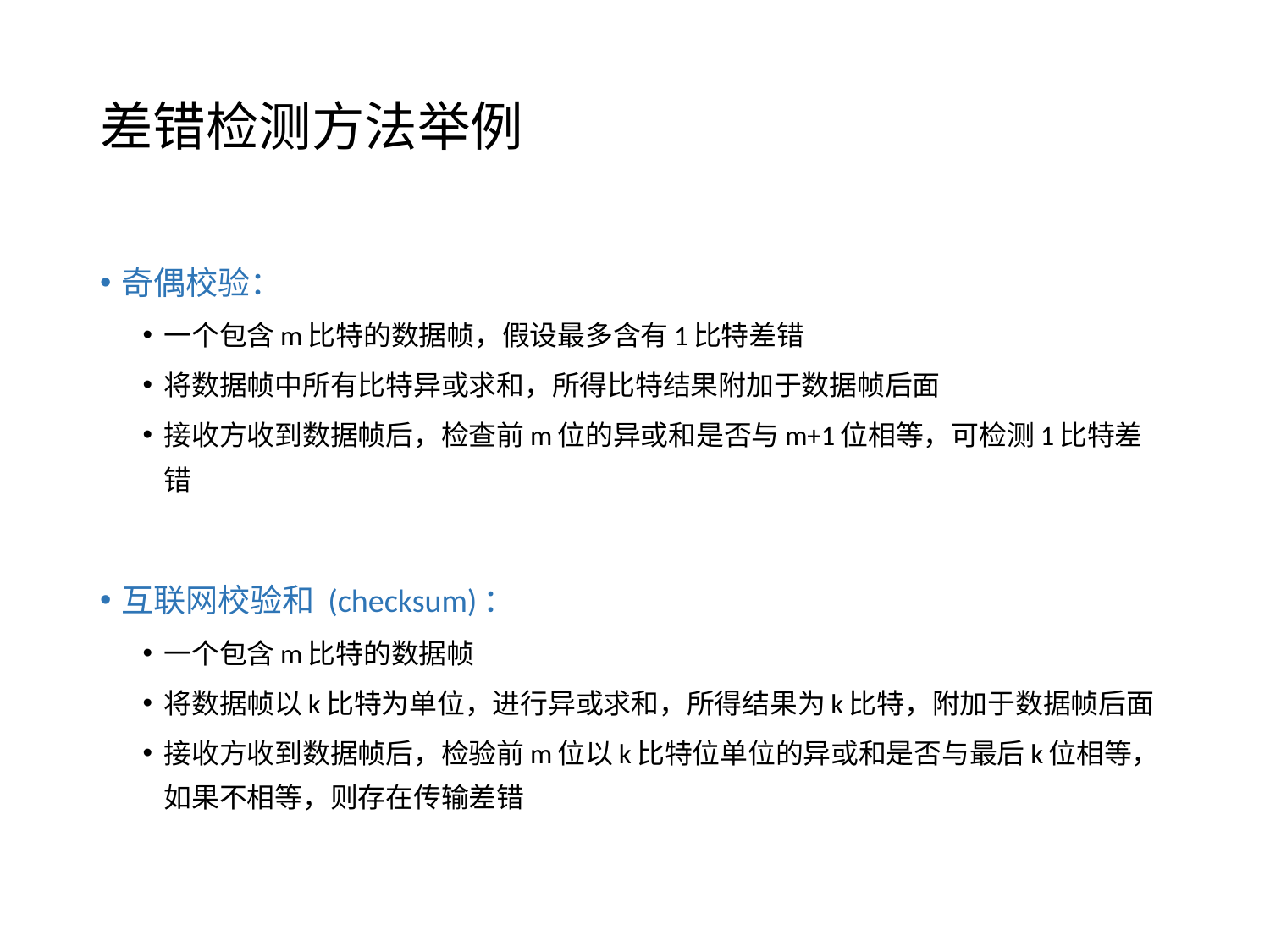

# 差错检测方法举例
奇偶校验：
一个包含m比特的数据帧，假设最多含有1比特差错
将数据帧中所有比特异或求和，所得比特结果附加于数据帧后面
接收方收到数据帧后，检查前m位的异或和是否与m+1位相等，可检测1比特差错

互联网校验和 (checksum)：
一个包含m比特的数据帧
将数据帧以k比特为单位，进行异或求和，所得结果为k比特，附加于数据帧后面
接收方收到数据帧后，检验前m位以k比特位单位的异或和是否与最后k位相等，如果不相等，则存在传输差错

21